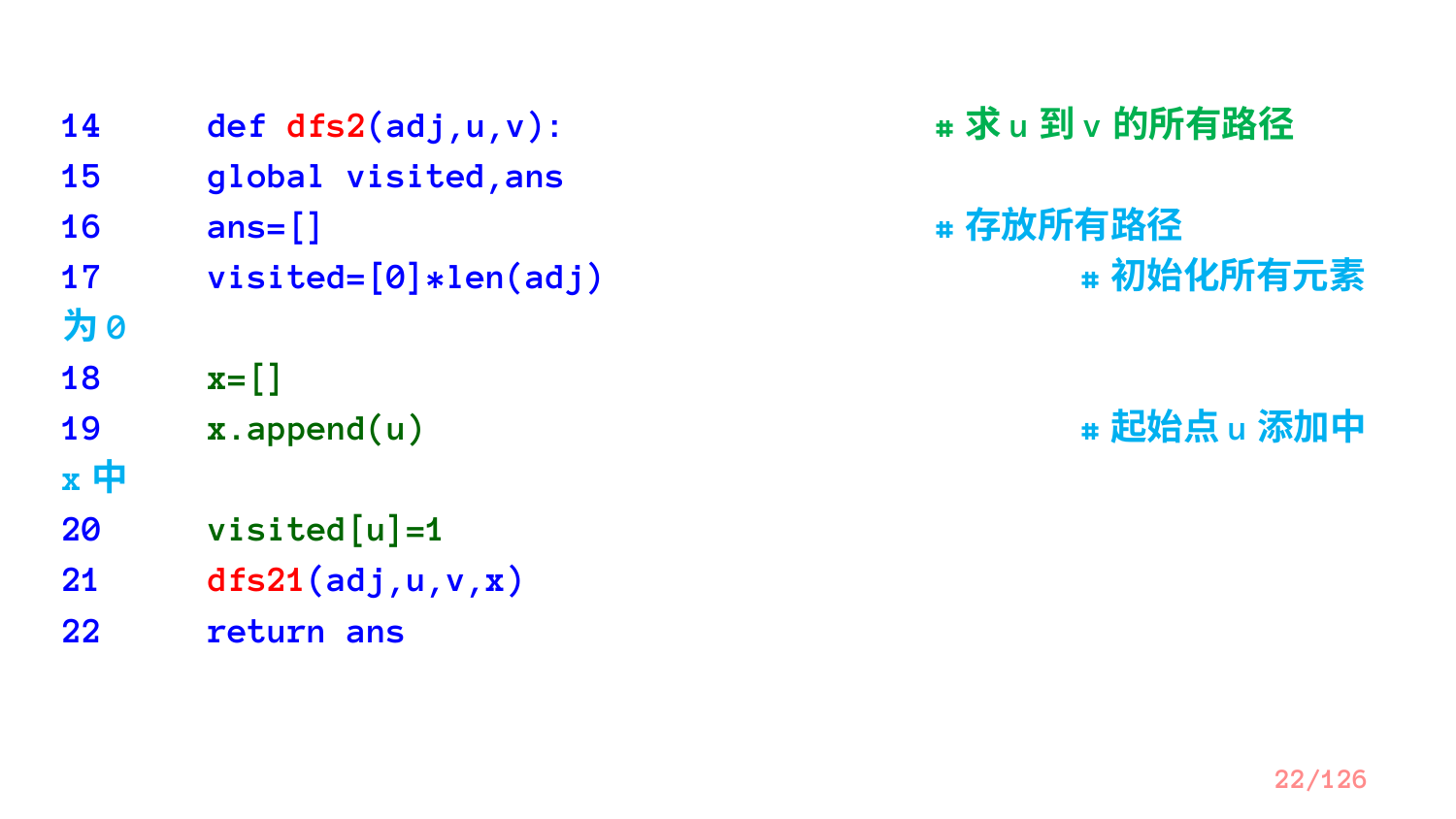

14	def dfs2(adj,u,v):                  	#求u到v的所有路径
15 	global visited,ans
16 	ans=[]                          	#存放所有路径
17  	visited=[0]*len(adj)           		#初始化所有元素为0
18  	x=[]
19  	x.append(u)                    		#起始点u添加中x中
20  	visited[u]=1
21  	dfs21(adj,u,v,x)
22  	return ans
22/126